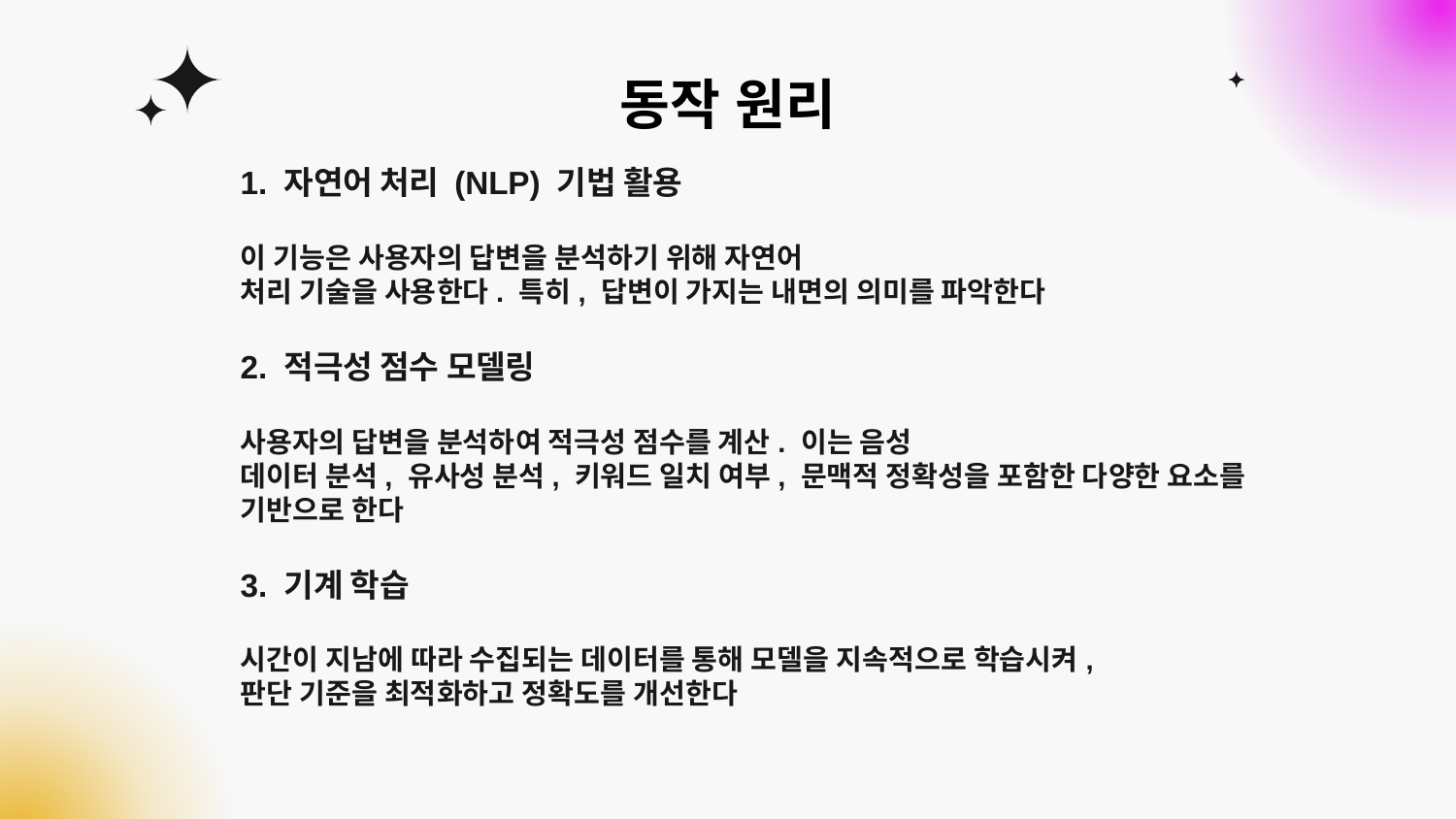

# 동작 원리

1. 자연어 처리 (NLP) 기법 활용

이 기능은 사용자의 답변을 분석하기 위해 자연어
처리 기술을 사용한다. 특히, 답변이 가지는 내면의 의미를 파악한다

2. 적극성 점수 모델링

사용자의 답변을 분석하여 적극성 점수를 계산. 이는 음성
데이터 분석, 유사성 분석, 키워드 일치 여부, 문맥적 정확성을 포함한 다양한 요소를 기반으로 한다

3. 기계 학습

시간이 지남에 따라 수집되는 데이터를 통해 모델을 지속적으로 학습시켜,
판단 기준을 최적화하고 정확도를 개선한다